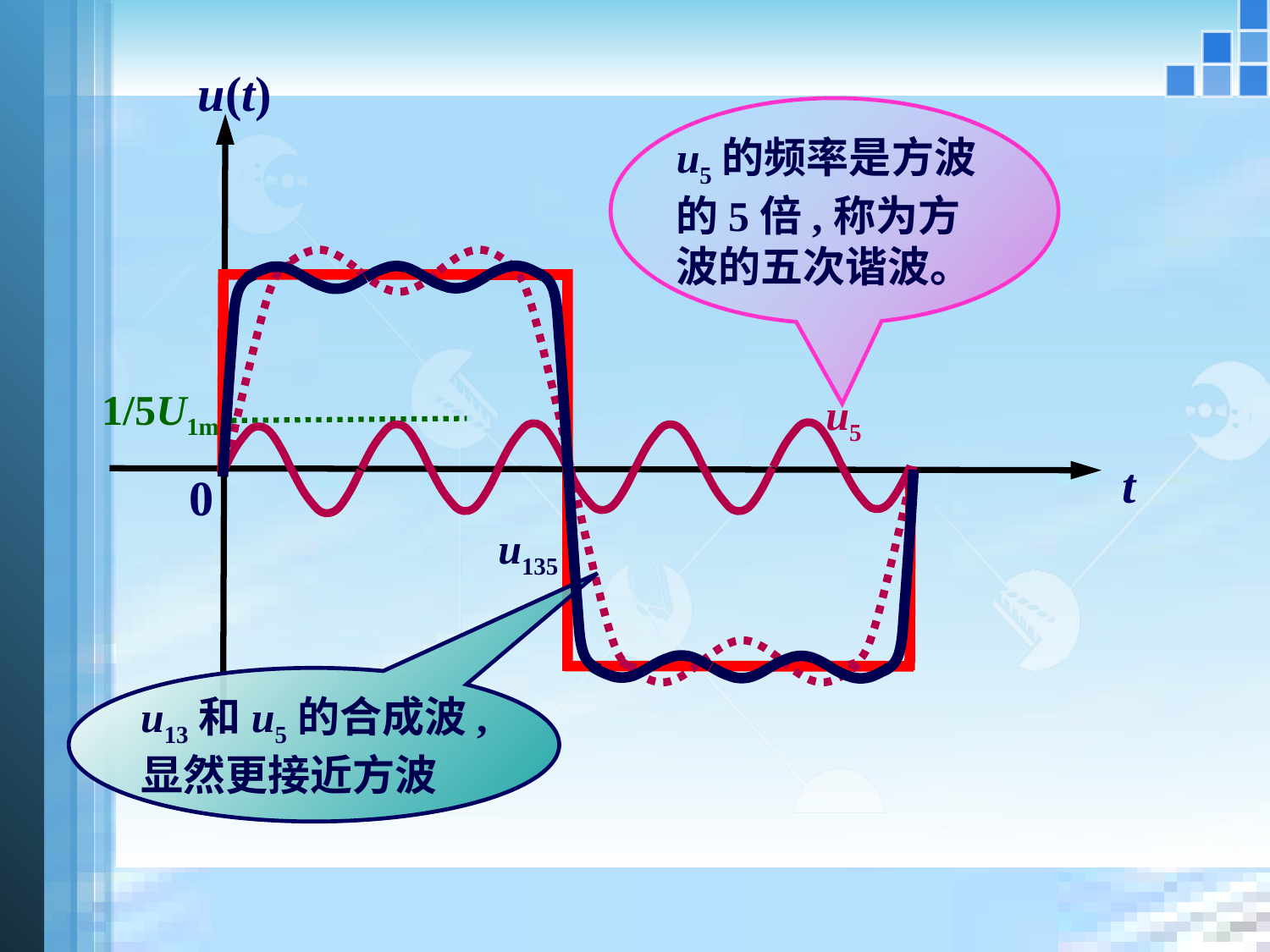

#
u(t)

t
0

u5的频率是方波的5倍,称为方波的五次谐波。

1/5U1m
u5

u135
u13和u5的合成波,
显然更接近方波